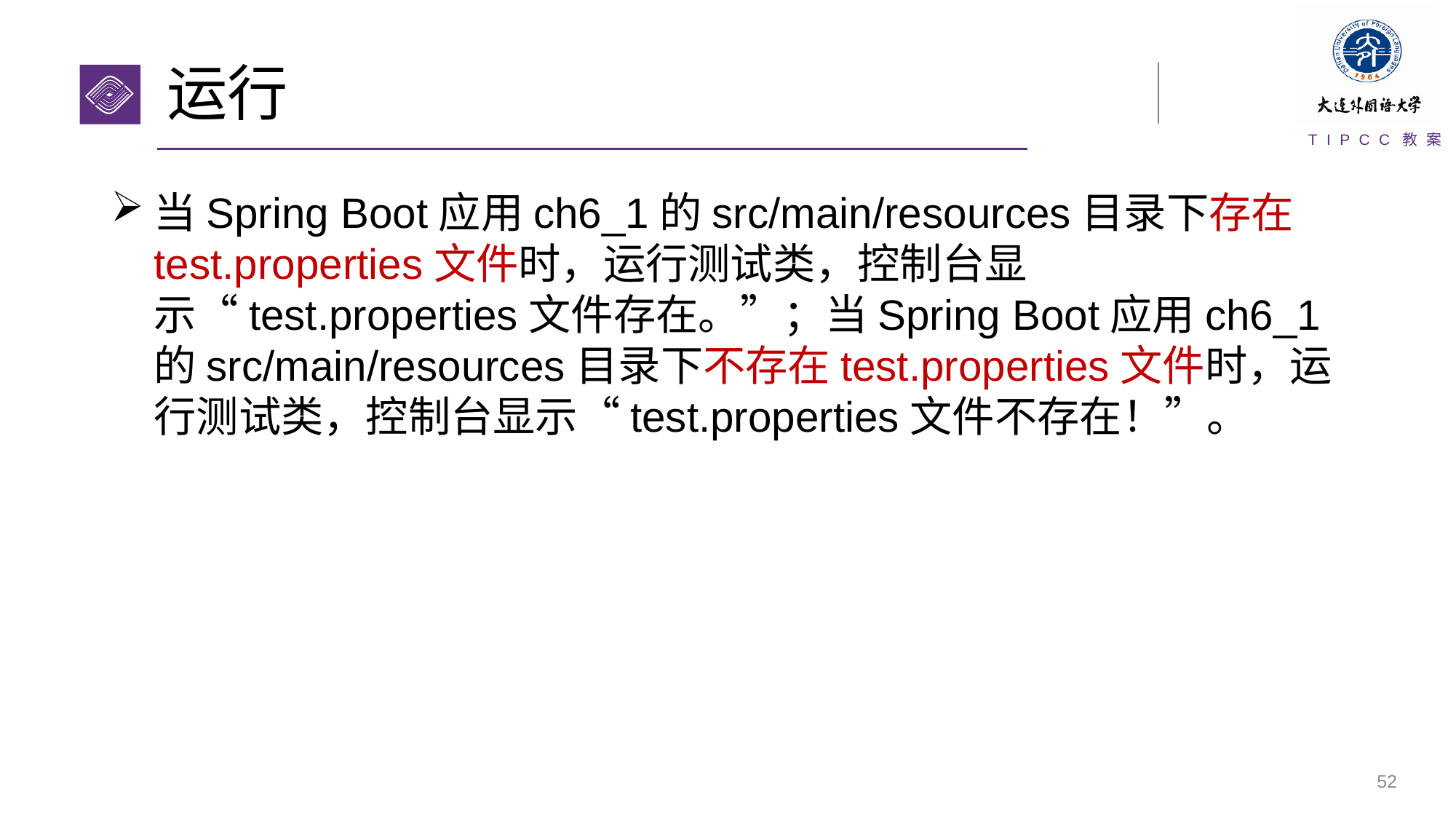

# 运行
当Spring Boot应用ch6_1的src/main/resources目录下存在test.properties文件时，运行测试类，控制台显示“test.properties文件存在。”；当Spring Boot应用ch6_1的src/main/resources目录下不存在test.properties文件时，运行测试类，控制台显示“test.properties文件不存在！”。
52